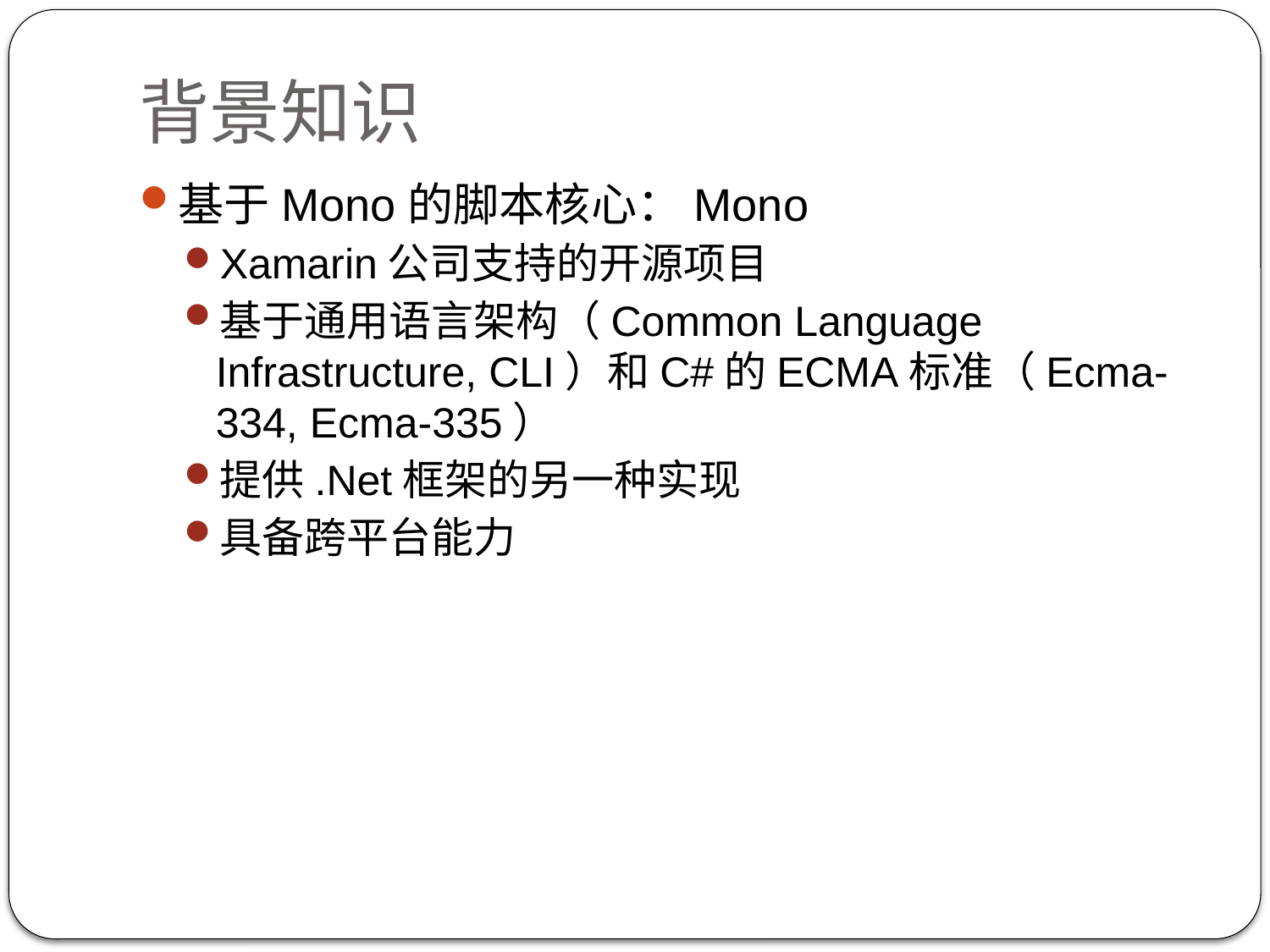

# 背景知识
基于Mono的脚本核心：Mono
Xamarin公司支持的开源项目
基于通用语言架构（Common Language Infrastructure, CLI）和C#的ECMA标准（Ecma-334, Ecma-335）
提供.Net框架的另一种实现
具备跨平台能力